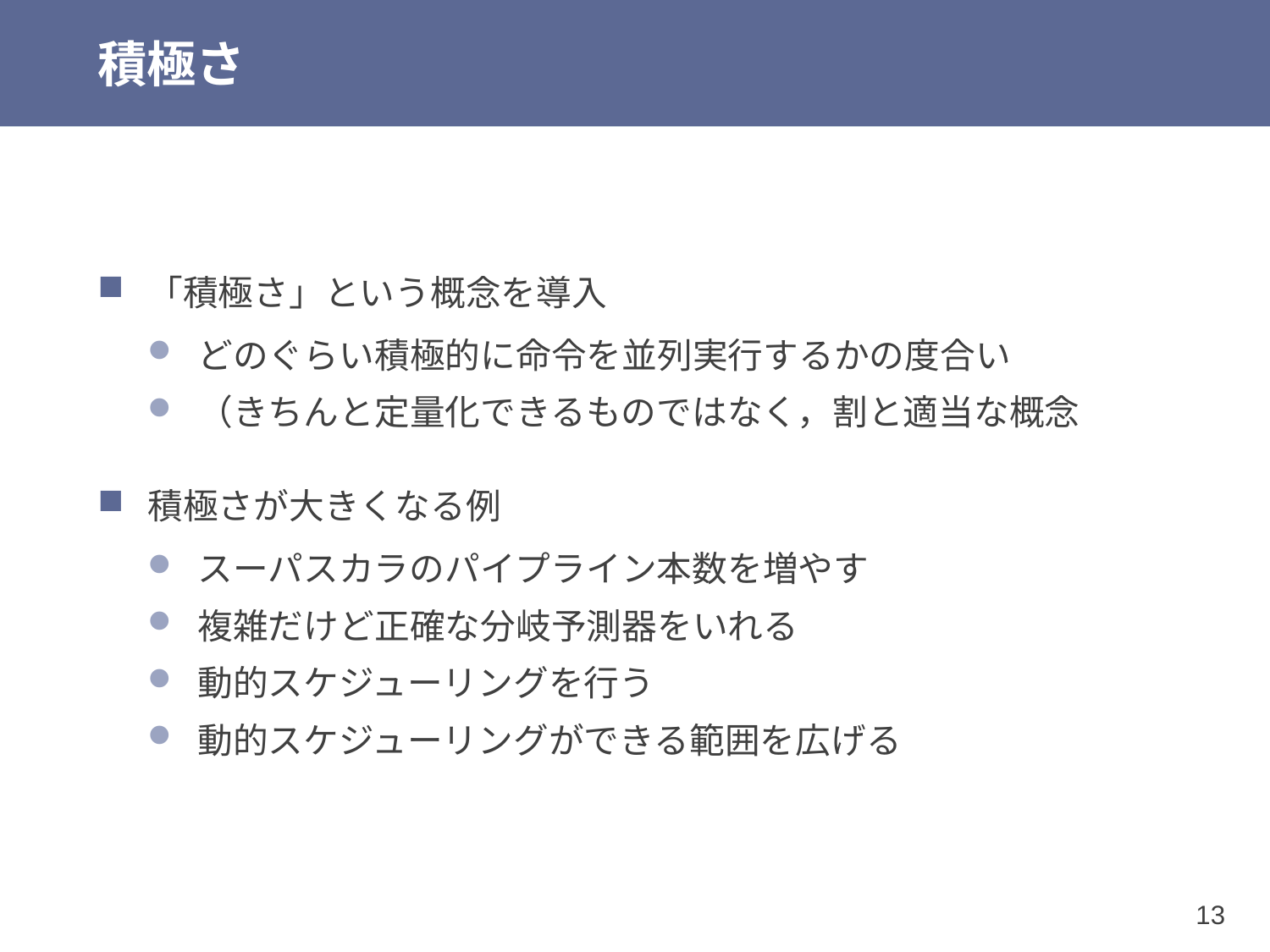

# 積極さ
「積極さ」という概念を導入
どのぐらい積極的に命令を並列実行するかの度合い
（きちんと定量化できるものではなく，割と適当な概念
積極さが大きくなる例
スーパスカラのパイプライン本数を増やす
複雑だけど正確な分岐予測器をいれる
動的スケジューリングを行う
動的スケジューリングができる範囲を広げる